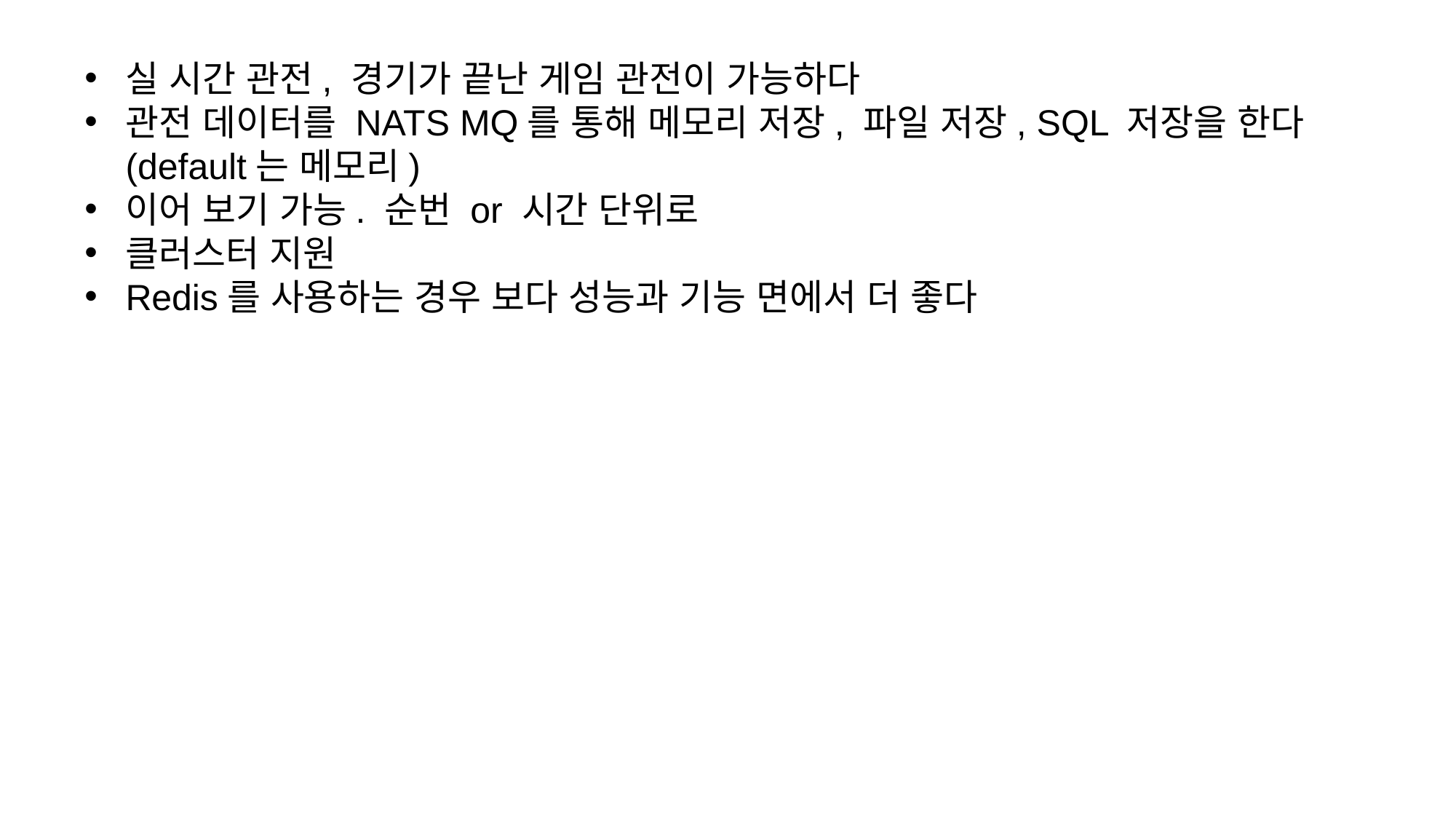

실 시간 관전, 경기가 끝난 게임 관전이 가능하다
관전 데이터를 NATS MQ를 통해 메모리 저장, 파일 저장, SQL 저장을 한다(default는 메모리)
이어 보기 가능. 순번 or 시간 단위로
클러스터 지원
Redis를 사용하는 경우 보다 성능과 기능 면에서 더 좋다